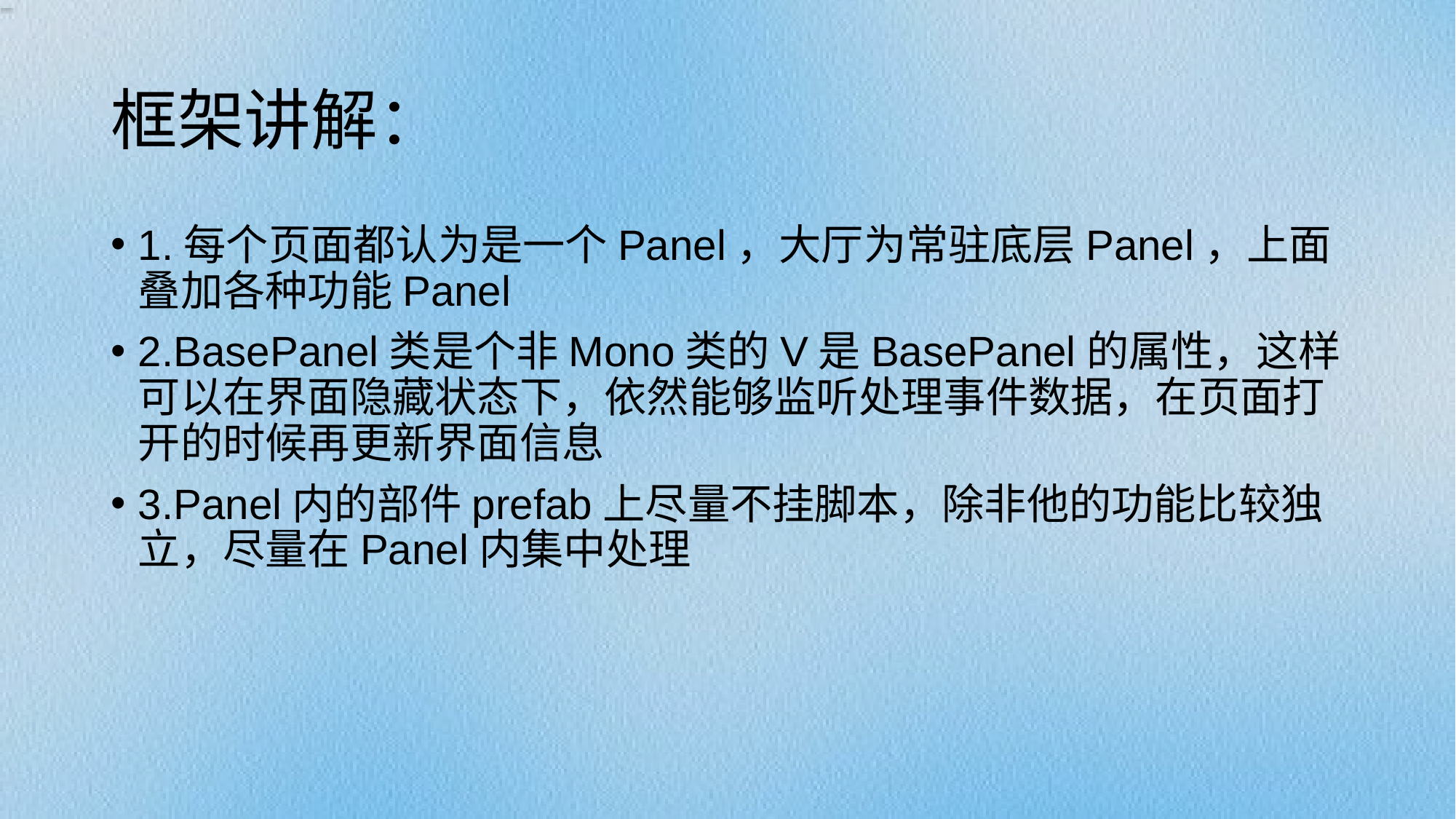

# 框架讲解：
1.每个页面都认为是一个Panel，大厅为常驻底层Panel，上面叠加各种功能Panel
2.BasePanel类是个非Mono类的V是BasePanel的属性，这样可以在界面隐藏状态下，依然能够监听处理事件数据，在页面打开的时候再更新界面信息
3.Panel内的部件prefab上尽量不挂脚本，除非他的功能比较独立，尽量在Panel内集中处理